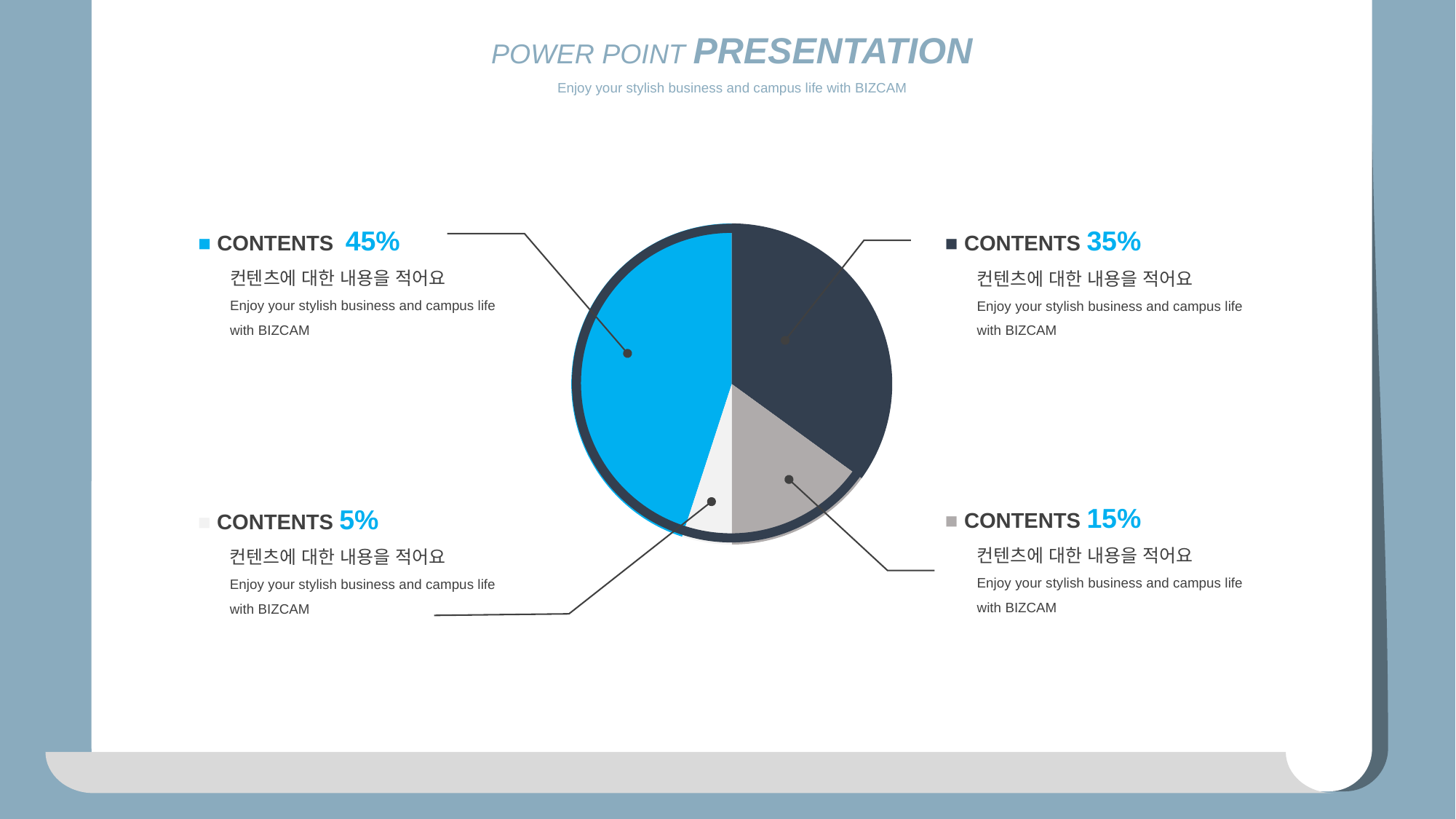

POWER POINT PRESENTATION
Enjoy your stylish business and campus life with BIZCAM

■ CONTENTS  45%
컨텐츠에 대한 내용을 적어요
Enjoy your stylish business and campus life with BIZCAM
■ CONTENTS 35%
컨텐츠에 대한 내용을 적어요
Enjoy your stylish business and campus life with BIZCAM

### Chart

| Category | 판매 |
|---|---|
| 1분기 | 0.45 |
| 2분기 | 0.35 |
| 3분기 | 0.15 |
| 4분기 | 0.05 |

■ CONTENTS 15%
컨텐츠에 대한 내용을 적어요
Enjoy your stylish business and campus life with BIZCAM

■ CONTENTS 5%
컨텐츠에 대한 내용을 적어요
Enjoy your stylish business and campus life with BIZCAM